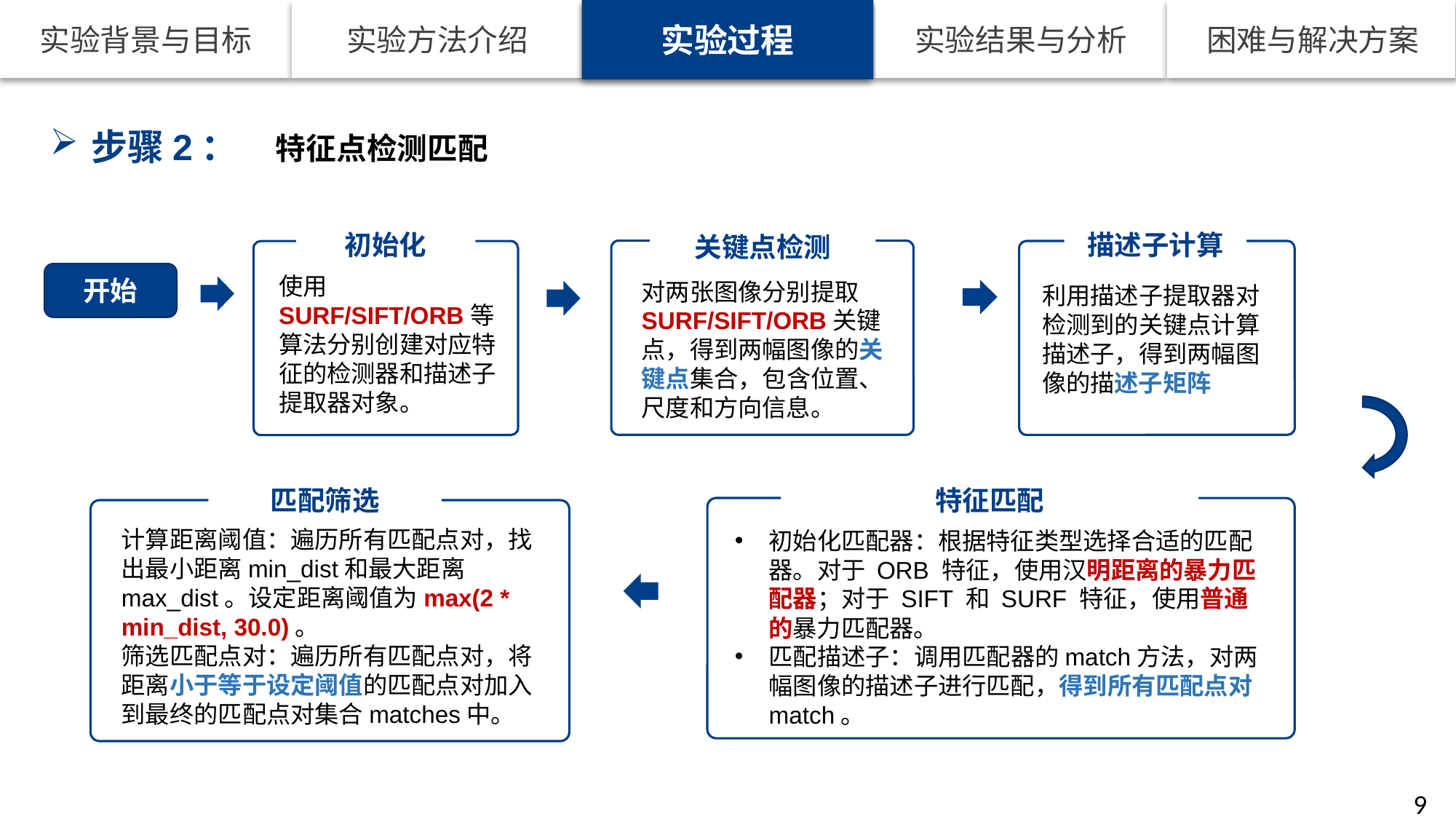

实验过程
步骤2：
特征点检测匹配
描述子计算
初始化

使用 SURF/SIFT/ORB等算法分别创建对应特征的检测器和描述子提取器对象。
关键点检测

对两张图像分别提取 SURF/SIFT/ORB关键点，得到两幅图像的关键点集合，包含位置、尺度和方向信息。

开始
利用描述子提取器对检测到的关键点计算描述子，得到两幅图像的描述子矩阵

匹配筛选

特征匹配

计算距离阈值：遍历所有匹配点对，找出最小距离min_dist和最大距离max_dist。设定距离阈值为max(2 * min_dist, 30.0)。
筛选匹配点对：遍历所有匹配点对，将距离小于等于设定阈值的匹配点对加入到最终的匹配点对集合matches中。
初始化匹配器：根据特征类型选择合适的匹配器。对于 ORB 特征，使用汉明距离的暴力匹配器；对于 SIFT 和 SURF 特征，使用普通的暴力匹配器。
匹配描述子：调用匹配器的match方法，对两幅图像的描述子进行匹配，得到所有匹配点对match。

9